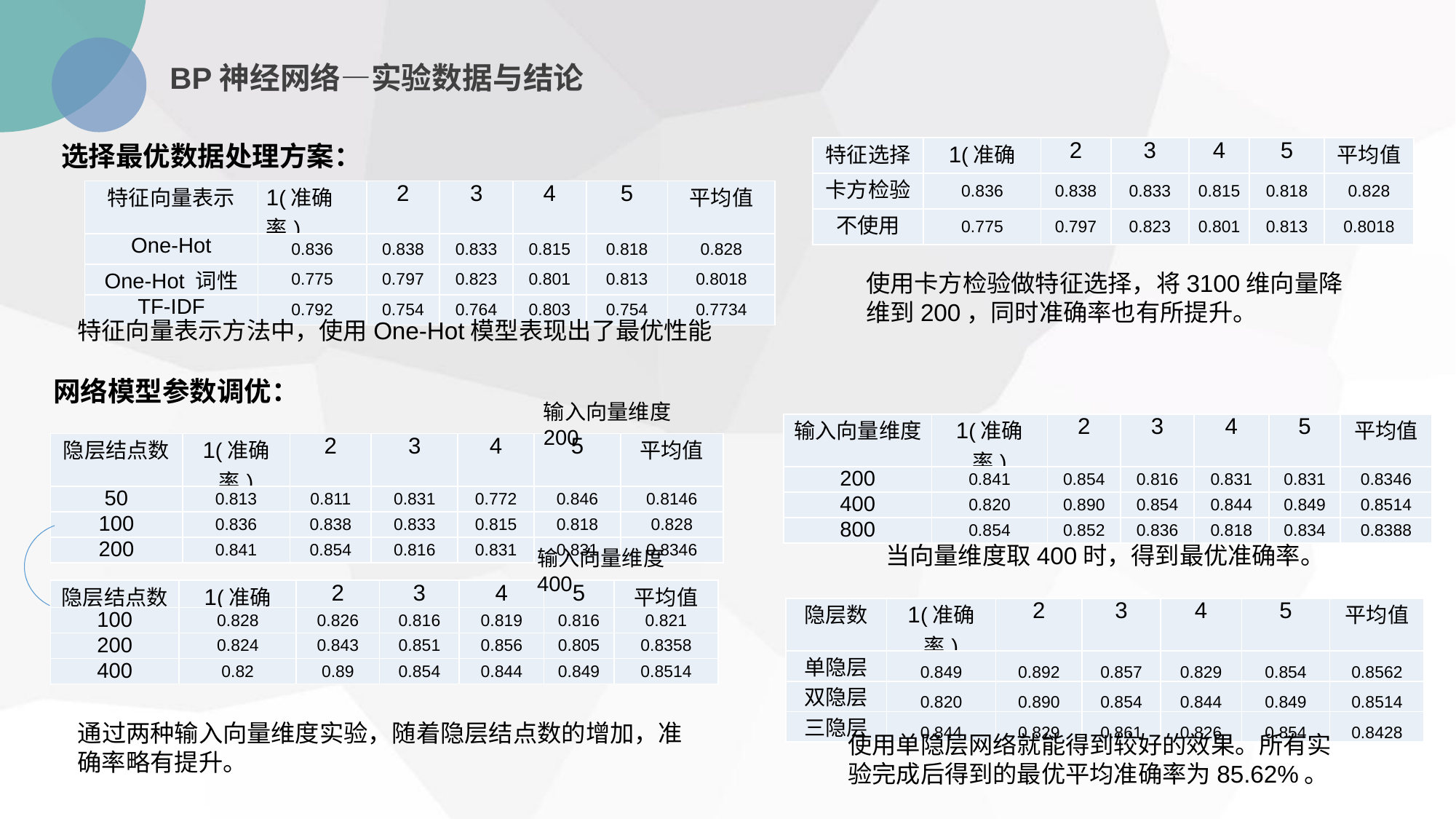

BP神经网络—实验数据与结论
选择最优数据处理方案：
| 特征选择 | 1(准确率) | 2 | 3 | 4 | 5 | 平均值 |
| --- | --- | --- | --- | --- | --- | --- |
| 卡方检验 | 0.836 | 0.838 | 0.833 | 0.815 | 0.818 | 0.828 |
| 不使用 | 0.775 | 0.797 | 0.823 | 0.801 | 0.813 | 0.8018 |
| 特征向量表示 | 1(准确率) | 2 | 3 | 4 | 5 | 平均值 |
| --- | --- | --- | --- | --- | --- | --- |
| One-Hot | 0.836 | 0.838 | 0.833 | 0.815 | 0.818 | 0.828 |
| One-Hot 词性 | 0.775 | 0.797 | 0.823 | 0.801 | 0.813 | 0.8018 |
| TF-IDF | 0.792 | 0.754 | 0.764 | 0.803 | 0.754 | 0.7734 |
使用卡方检验做特征选择，将3100维向量降维到200，同时准确率也有所提升。
特征向量表示方法中，使用One-Hot模型表现出了最优性能
网络模型参数调优：
输入向量维度200
| 输入向量维度 | 1(准确率) | 2 | 3 | 4 | 5 | 平均值 |
| --- | --- | --- | --- | --- | --- | --- |
| 200 | 0.841 | 0.854 | 0.816 | 0.831 | 0.831 | 0.8346 |
| 400 | 0.820 | 0.890 | 0.854 | 0.844 | 0.849 | 0.8514 |
| 800 | 0.854 | 0.852 | 0.836 | 0.818 | 0.834 | 0.8388 |
| 隐层结点数 | 1(准确率) | 2 | 3 | 4 | 5 | 平均值 |
| --- | --- | --- | --- | --- | --- | --- |
| 50 | 0.813 | 0.811 | 0.831 | 0.772 | 0.846 | 0.8146 |
| 100 | 0.836 | 0.838 | 0.833 | 0.815 | 0.818 | 0.828 |
| 200 | 0.841 | 0.854 | 0.816 | 0.831 | 0.831 | 0.8346 |

当向量维度取400时，得到最优准确率。
输入向量维度400
| 隐层结点数 | 1(准确率) | 2 | 3 | 4 | 5 | 平均值 |
| --- | --- | --- | --- | --- | --- | --- |
| 100 | 0.828 | 0.826 | 0.816 | 0.819 | 0.816 | 0.821 |
| 200 | 0.824 | 0.843 | 0.851 | 0.856 | 0.805 | 0.8358 |
| 400 | 0.82 | 0.89 | 0.854 | 0.844 | 0.849 | 0.8514 |
| 隐层数 | 1(准确率) | 2 | 3 | 4 | 5 | 平均值 |
| --- | --- | --- | --- | --- | --- | --- |
| 单隐层 | 0.849 | 0.892 | 0.857 | 0.829 | 0.854 | 0.8562 |
| 双隐层 | 0.820 | 0.890 | 0.854 | 0.844 | 0.849 | 0.8514 |
| 三隐层 | 0.844 | 0.829 | 0.861 | 0.826 | 0.854 | 0.8428 |
通过两种输入向量维度实验，随着隐层结点数的增加，准确率略有提升。
使用单隐层网络就能得到较好的效果。所有实验完成后得到的最优平均准确率为85.62%。